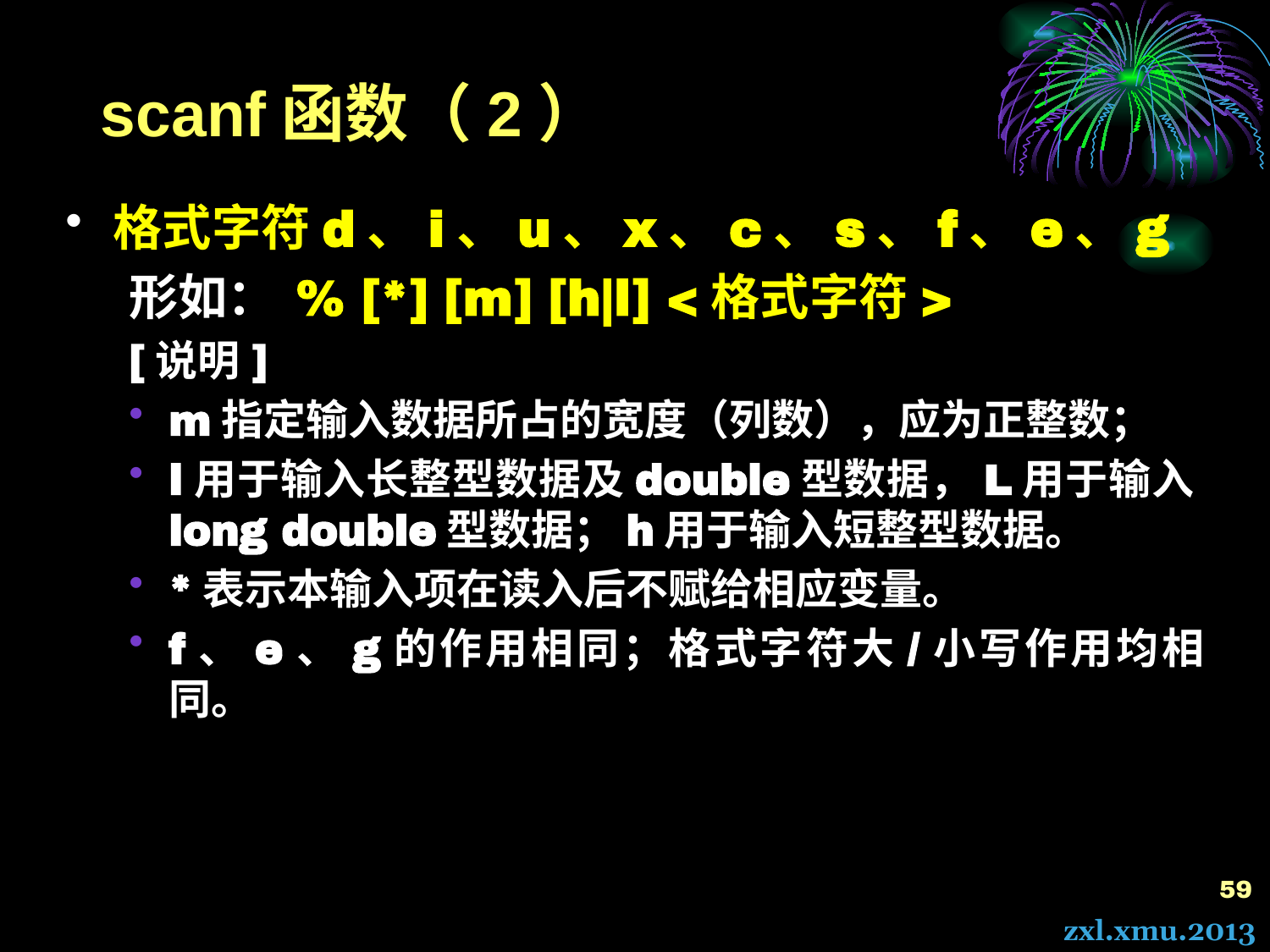

# scanf函数（2）
格式字符d、i、u、x、c、s、f、e、g
形如：	% [*] [m] [h|l] <格式字符>
[说明]
m指定输入数据所占的宽度（列数），应为正整数；
l用于输入长整型数据及double型数据，L用于输入long double型数据；h用于输入短整型数据。
*表示本输入项在读入后不赋给相应变量。
f、e、g的作用相同；格式字符大/小写作用均相同。
59